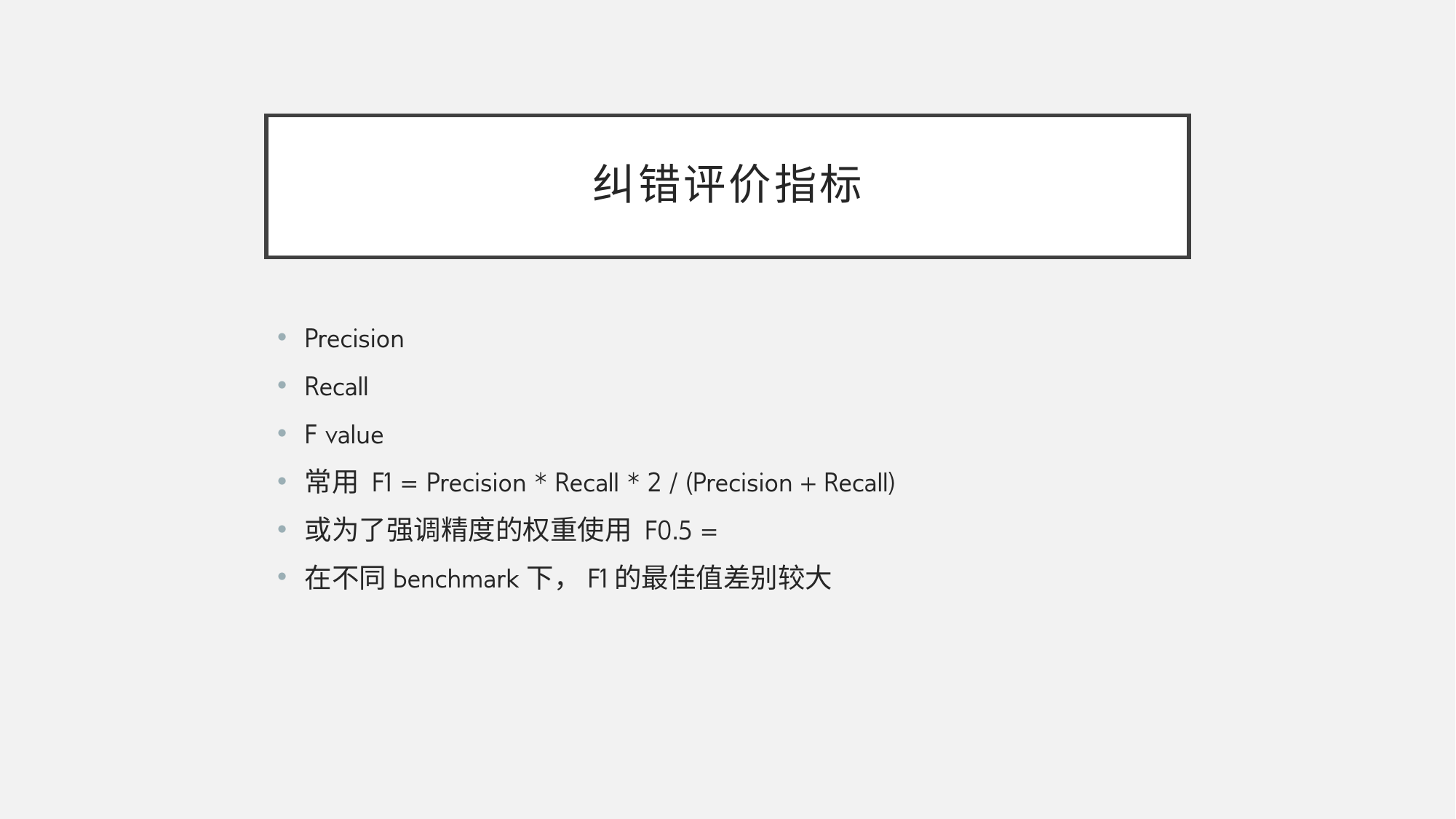

# 纠错评价指标
Precision
Recall
F value
常用 F1 = Precision * Recall * 2 / (Precision + Recall)
或为了强调精度的权重使用 F0.5 =
在不同benchmark下，F1的最佳值差别较大